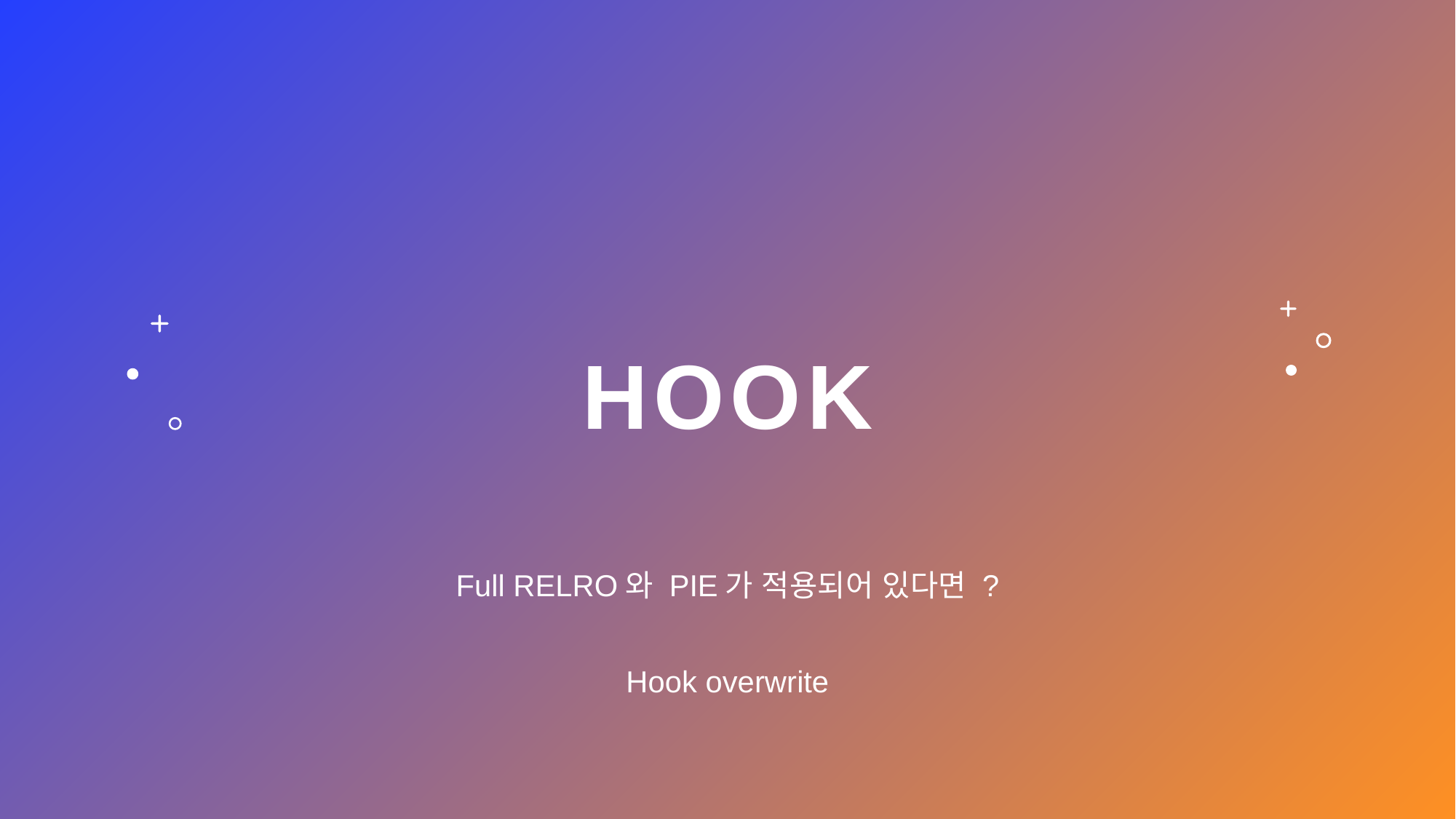

# Hook
Full RELRO와 PIE가 적용되어 있다면 ?

Hook overwrite